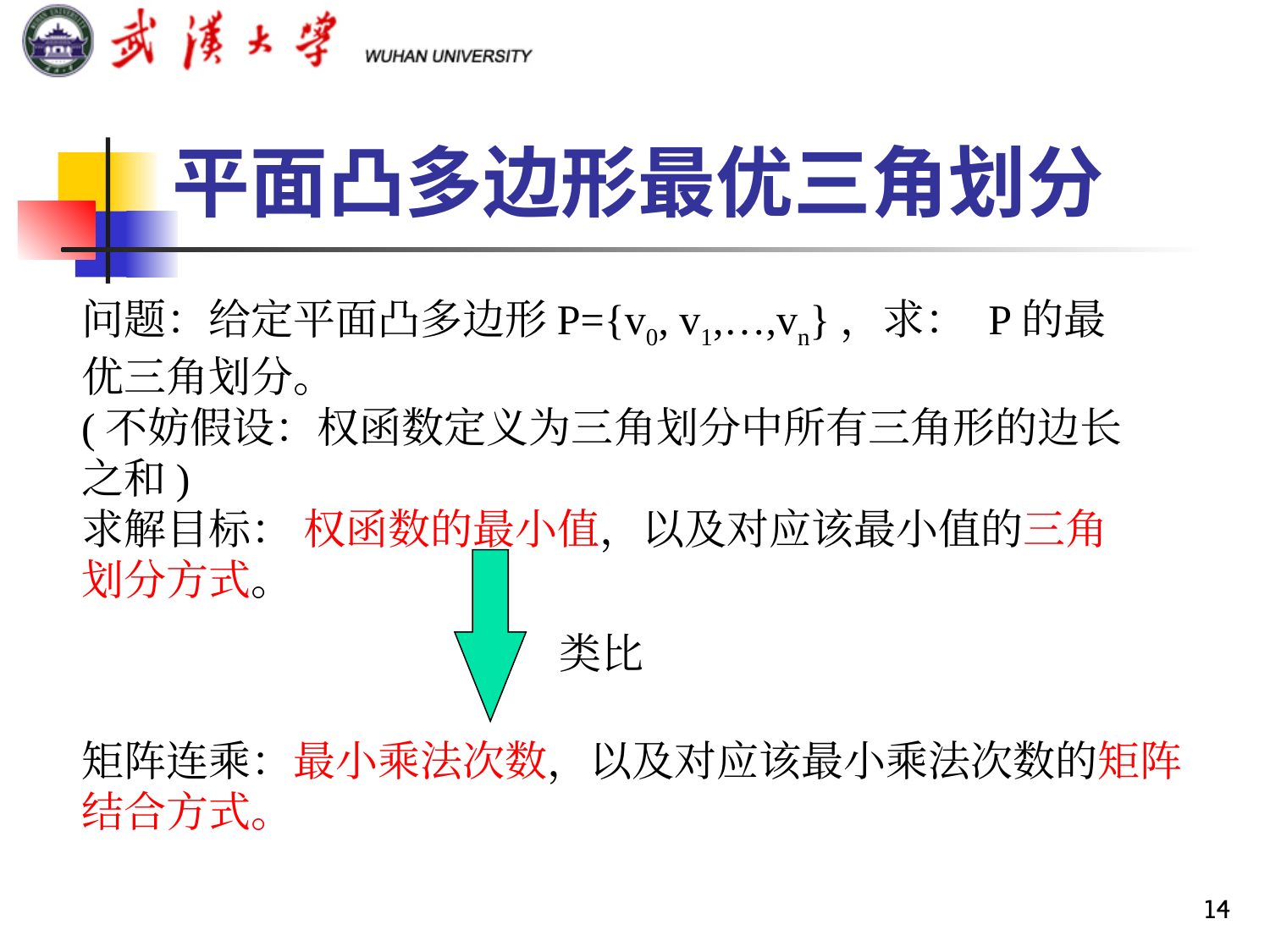

# 平面凸多边形最优三角划分
问题：给定平面凸多边形P={v0, v1,…,vn}，求： P的最优三角划分。
(不妨假设：权函数定义为三角划分中所有三角形的边长之和)
求解目标： 权函数的最小值，以及对应该最小值的三角划分方式。

类比
矩阵连乘：最小乘法次数，以及对应该最小乘法次数的矩阵结合方式。
14